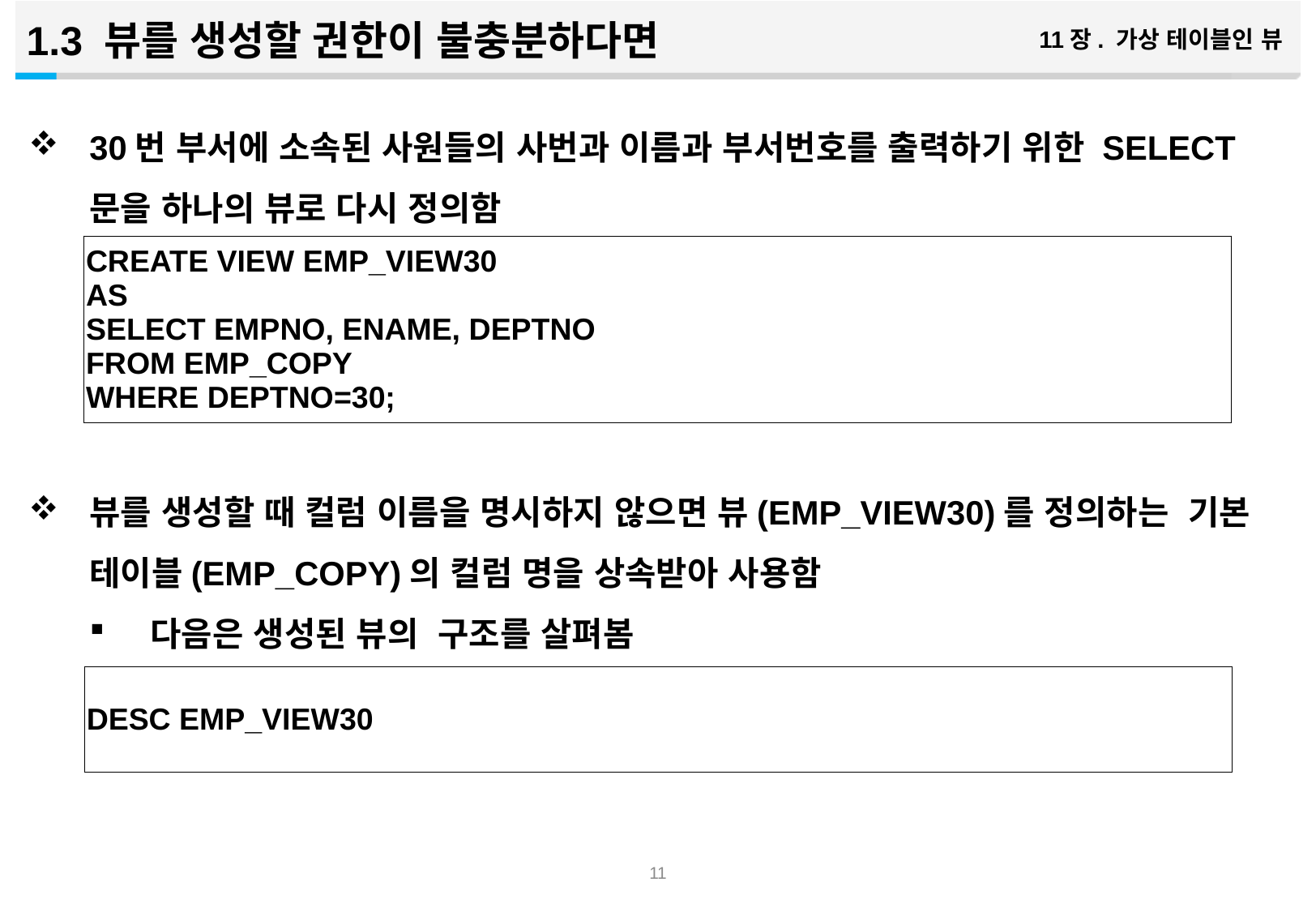

1.3 뷰를 생성할 권한이 불충분하다면
11장. 가상 테이블인 뷰
30번 부서에 소속된 사원들의 사번과 이름과 부서번호를 출력하기 위한 SELECT문을 하나의 뷰로 다시 정의함

뷰를 생성할 때 컬럼 이름을 명시하지 않으면 뷰(EMP_VIEW30)를 정의하는  기본 테이블(EMP_COPY)의 컬럼 명을 상속받아 사용함
다음은 생성된 뷰의  구조를 살펴봄
| CREATE VIEW EMP\_VIEW30 AS SELECT EMPNO, ENAME, DEPTNO FROM EMP\_COPY WHERE DEPTNO=30; |
| --- |
| DESC EMP\_VIEW30 |
| --- |
11